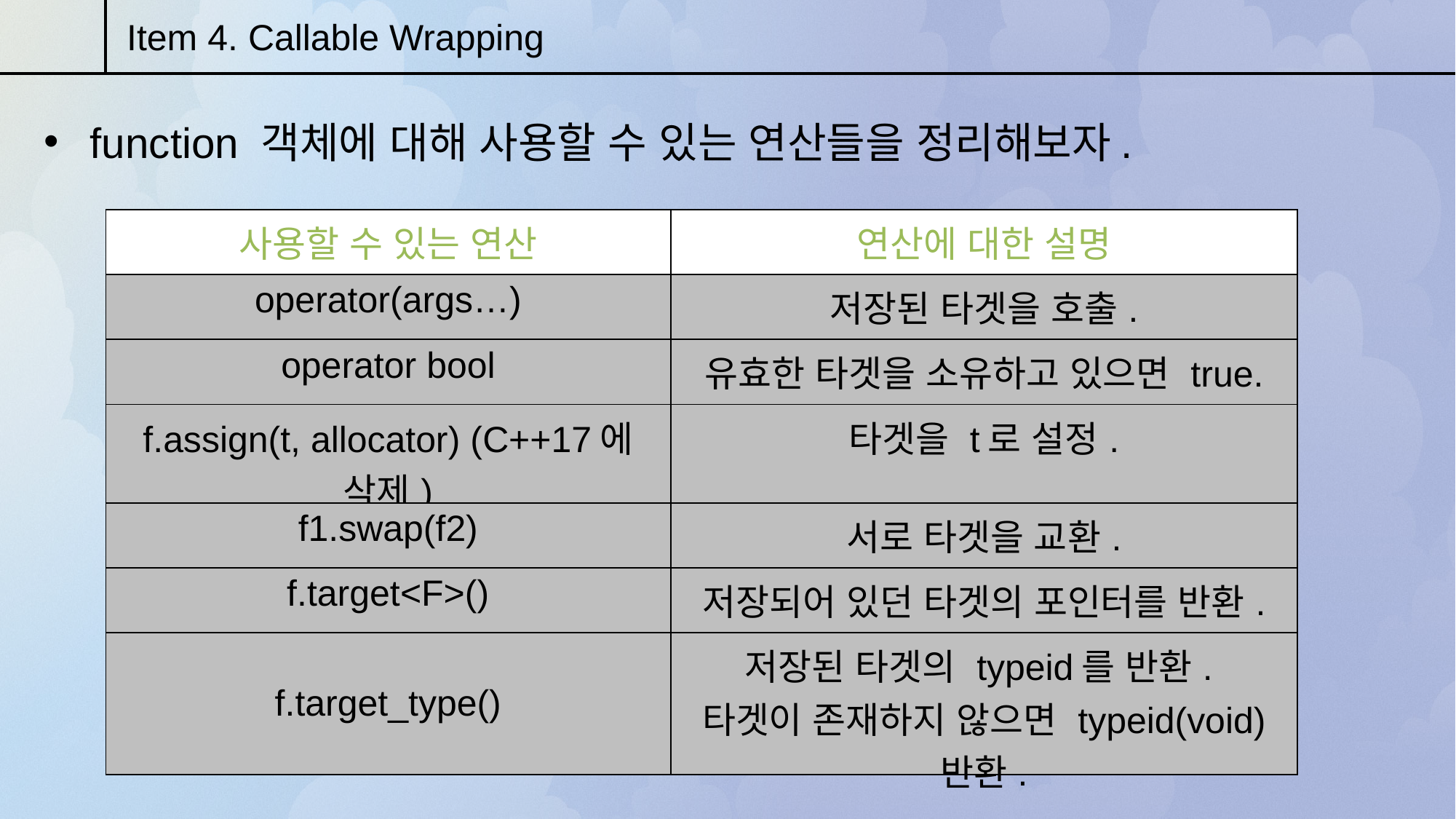

Item 4. Callable Wrapping
 function 객체에 대해 사용할 수 있는 연산들을 정리해보자.
| 사용할 수 있는 연산 | 연산에 대한 설명 |
| --- | --- |
| operator(args…) | 저장된 타겟을 호출. |
| operator bool | 유효한 타겟을 소유하고 있으면 true. |
| f.assign(t, allocator) (C++17에 삭제) | 타겟을 t로 설정. |
| f1.swap(f2) | 서로 타겟을 교환. |
| f.target<F>() | 저장되어 있던 타겟의 포인터를 반환. |
| f.target\_type() | 저장된 타겟의 typeid를 반환. 타겟이 존재하지 않으면 typeid(void) 반환. |